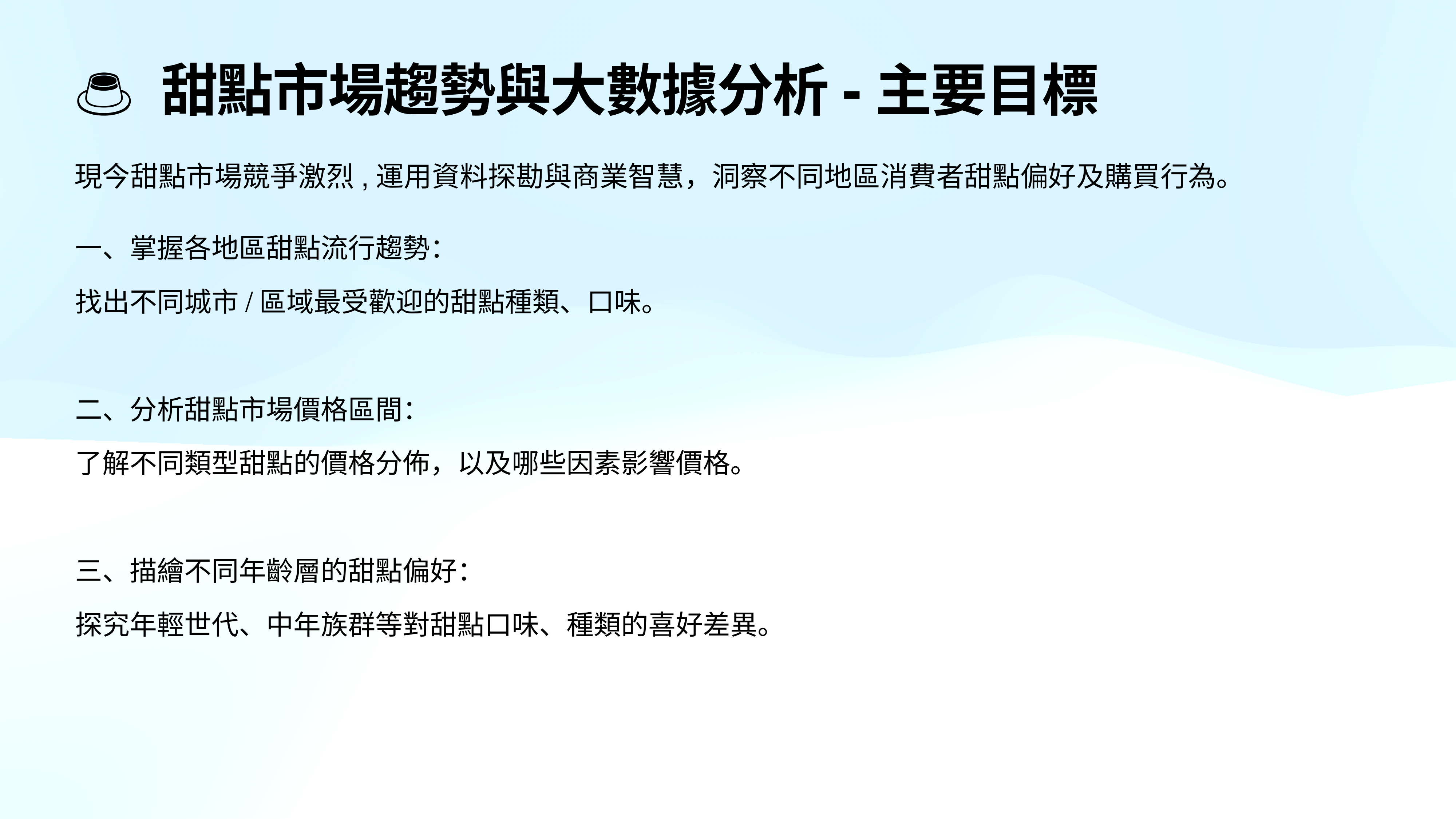

# 🍮 甜點市場趨勢與大數據分析-主要目標
現今甜點市場競爭激烈,運用資料探勘與商業智慧，洞察不同地區消費者甜點偏好及購買行為。
一、掌握各地區甜點流行趨勢：
找出不同城市/區域最受歡迎的甜點種類、口味。

二、分析甜點市場價格區間：
了解不同類型甜點的價格分佈，以及哪些因素影響價格。

三、描繪不同年齡層的甜點偏好：
探究年輕世代、中年族群等對甜點口味、種類的喜好差異。